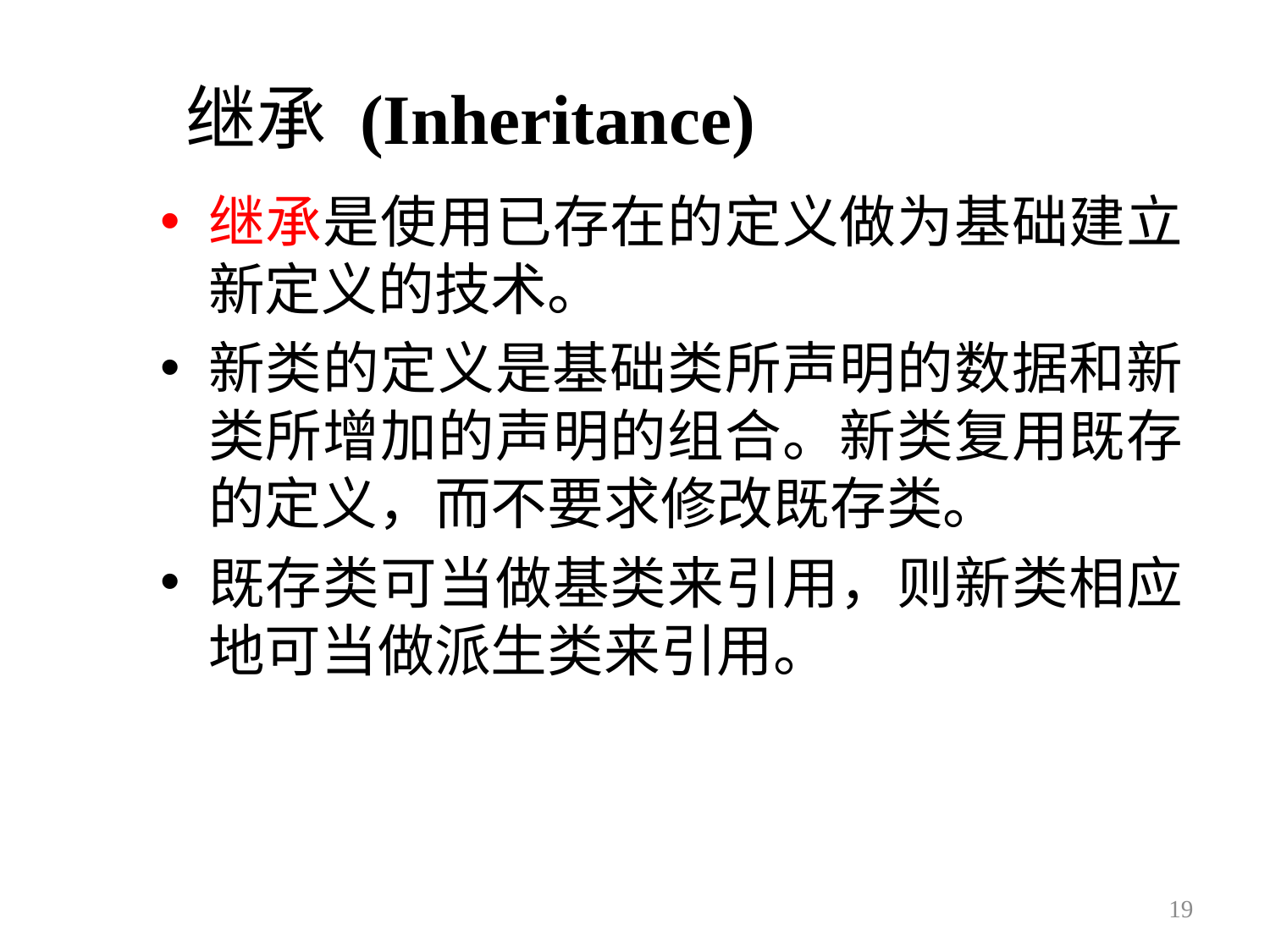

# 继承 (Inheritance)
继承是使用已存在的定义做为基础建立新定义的技术。
新类的定义是基础类所声明的数据和新类所增加的声明的组合。新类复用既存的定义，而不要求修改既存类。
既存类可当做基类来引用，则新类相应地可当做派生类来引用。
19